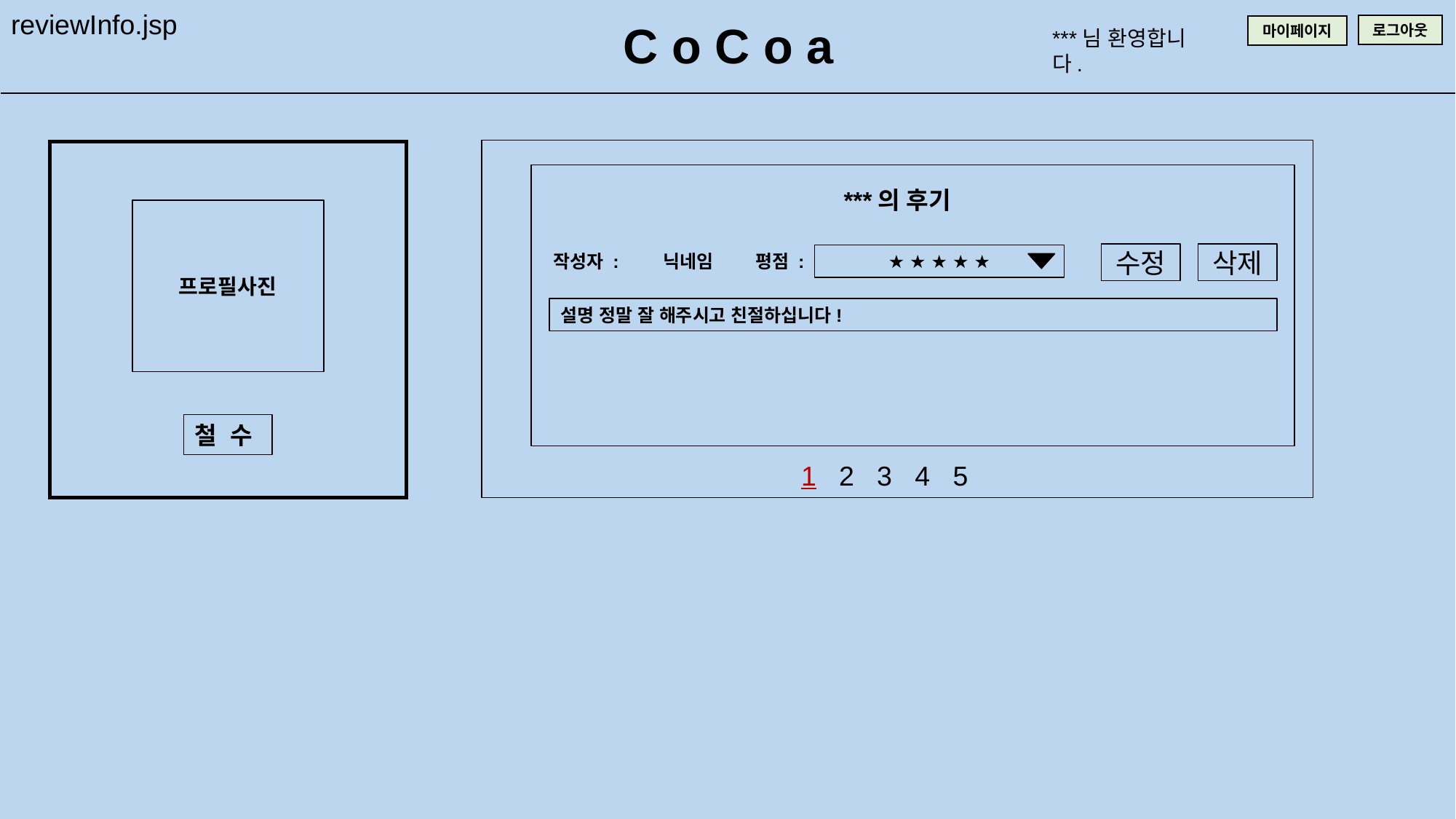

reviewInfo.jsp
C o C o a
로그아웃
마이페이지
***님 환영합니다.

***의 후기
프로필사진
수정
삭제
평점 :
작성자 :
닉네임
★ ★ ★ ★ ★

설명 정말 잘 해주시고 친절하십니다!
철  수
1   2   3   4   5